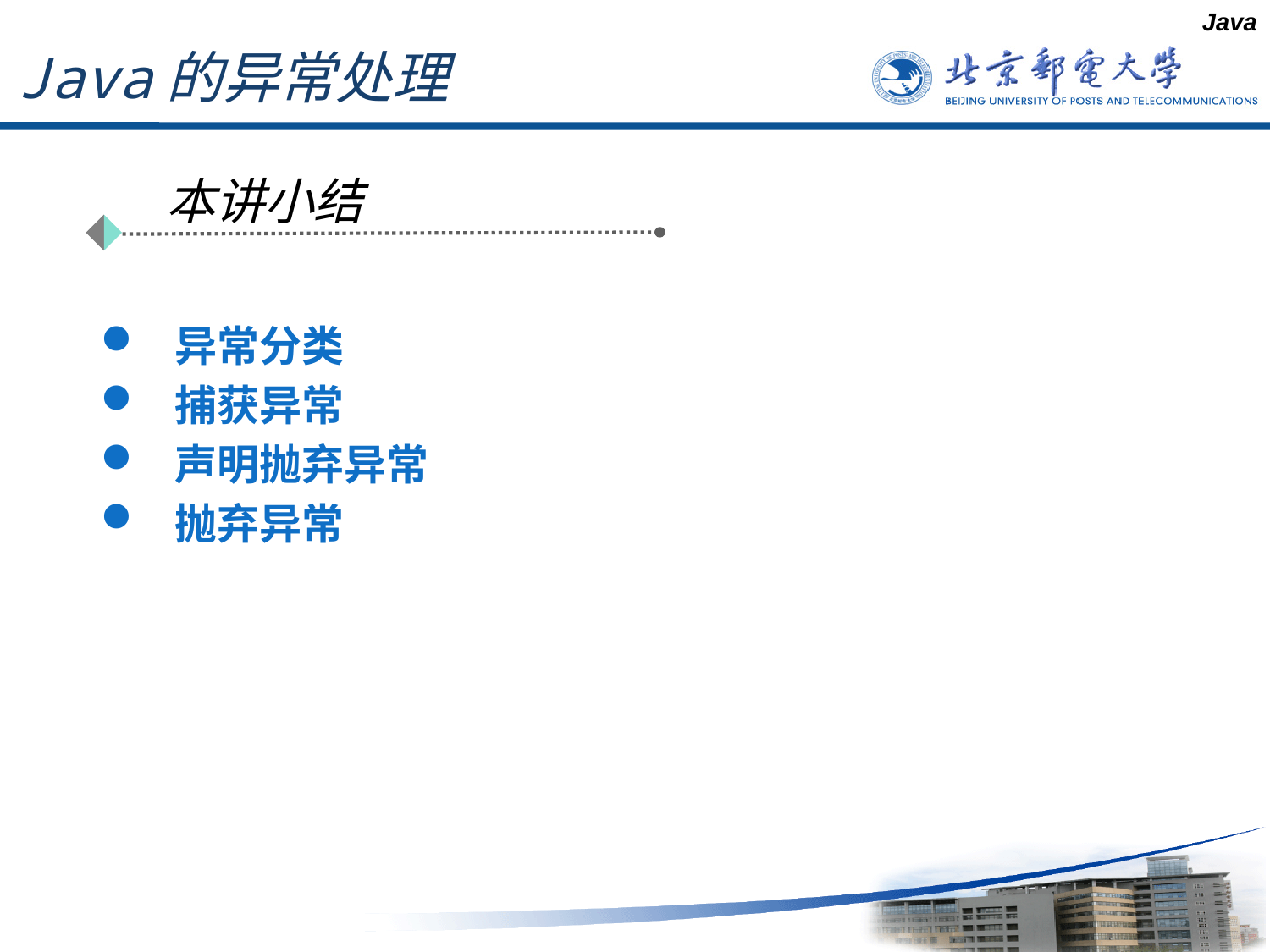

Java
# Java的异常处理

本讲小结

异常分类
捕获异常
声明抛弃异常
抛弃异常